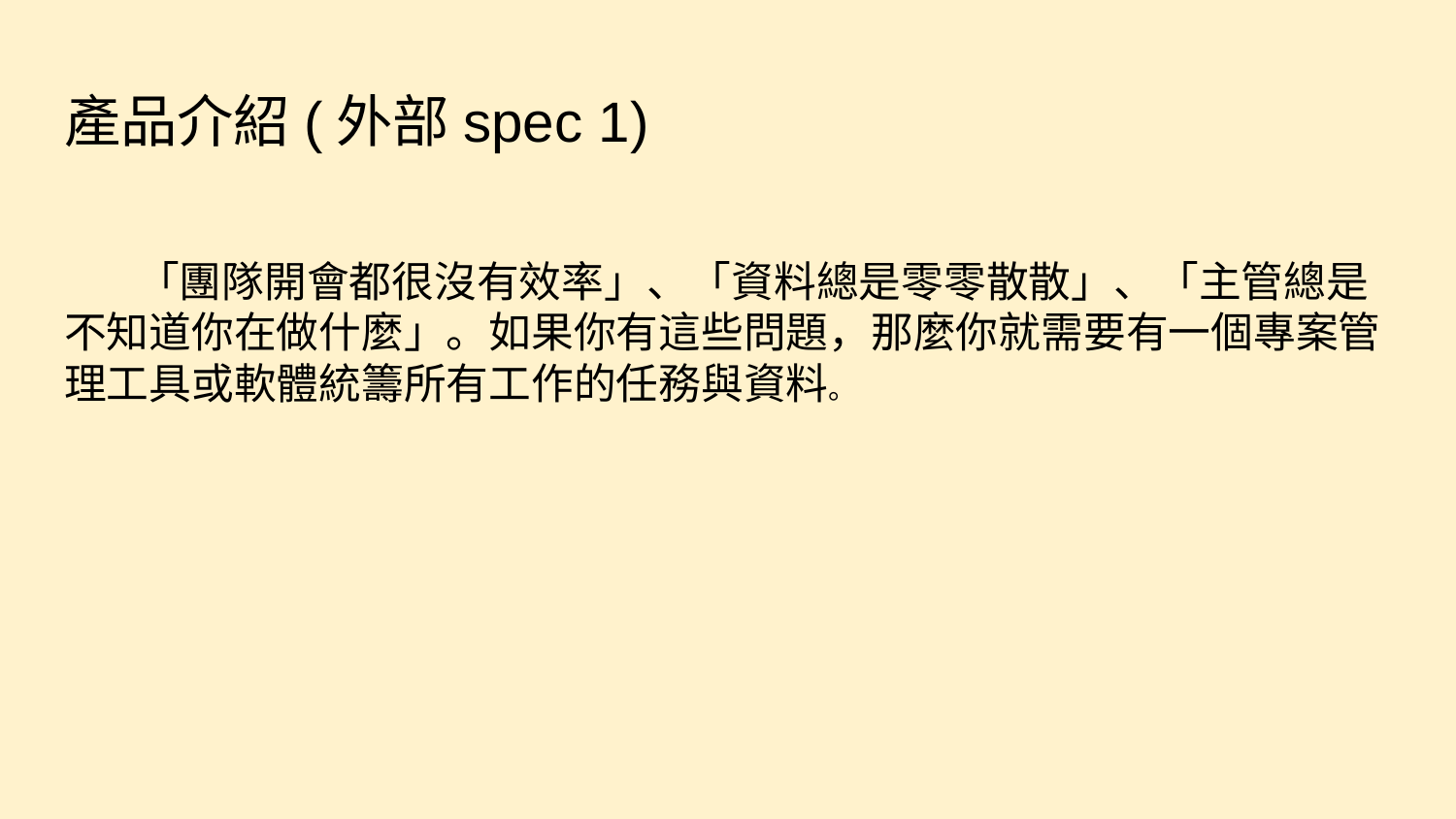

# 產品介紹(外部spec 1)
「團隊開會都很沒有效率」、「資料總是零零散散」、「主管總是不知道你在做什麼」。如果你有這些問題，那麼你就需要有一個專案管理工具或軟體統籌所有工作的任務與資料。